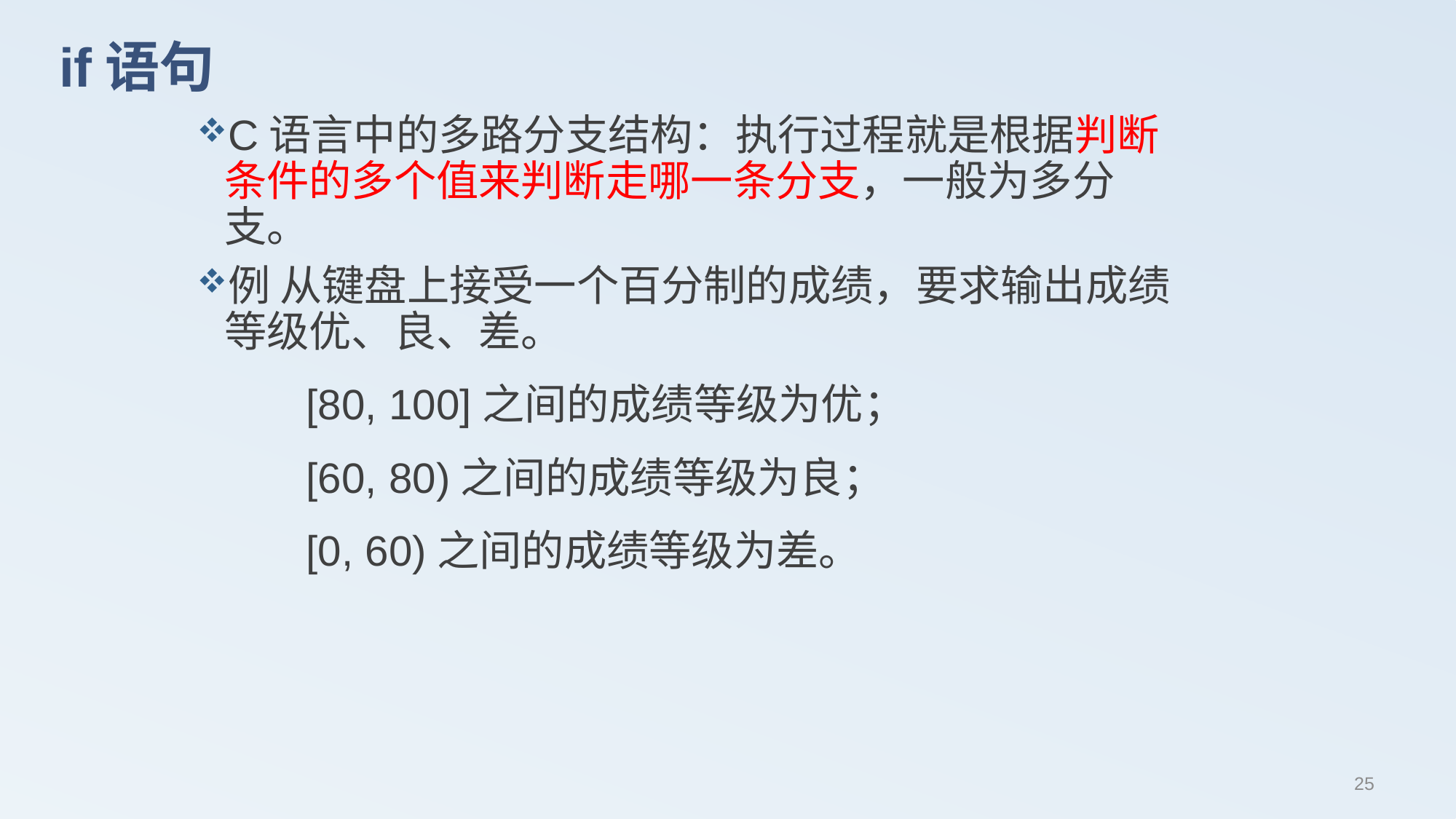

# if语句
C语言中的多路分支结构：执行过程就是根据判断条件的多个值来判断走哪一条分支，一般为多分支。
例 从键盘上接受一个百分制的成绩，要求输出成绩等级优、良、差。
	[80, 100]之间的成绩等级为优；
	[60, 80)之间的成绩等级为良；
	[0, 60)之间的成绩等级为差。